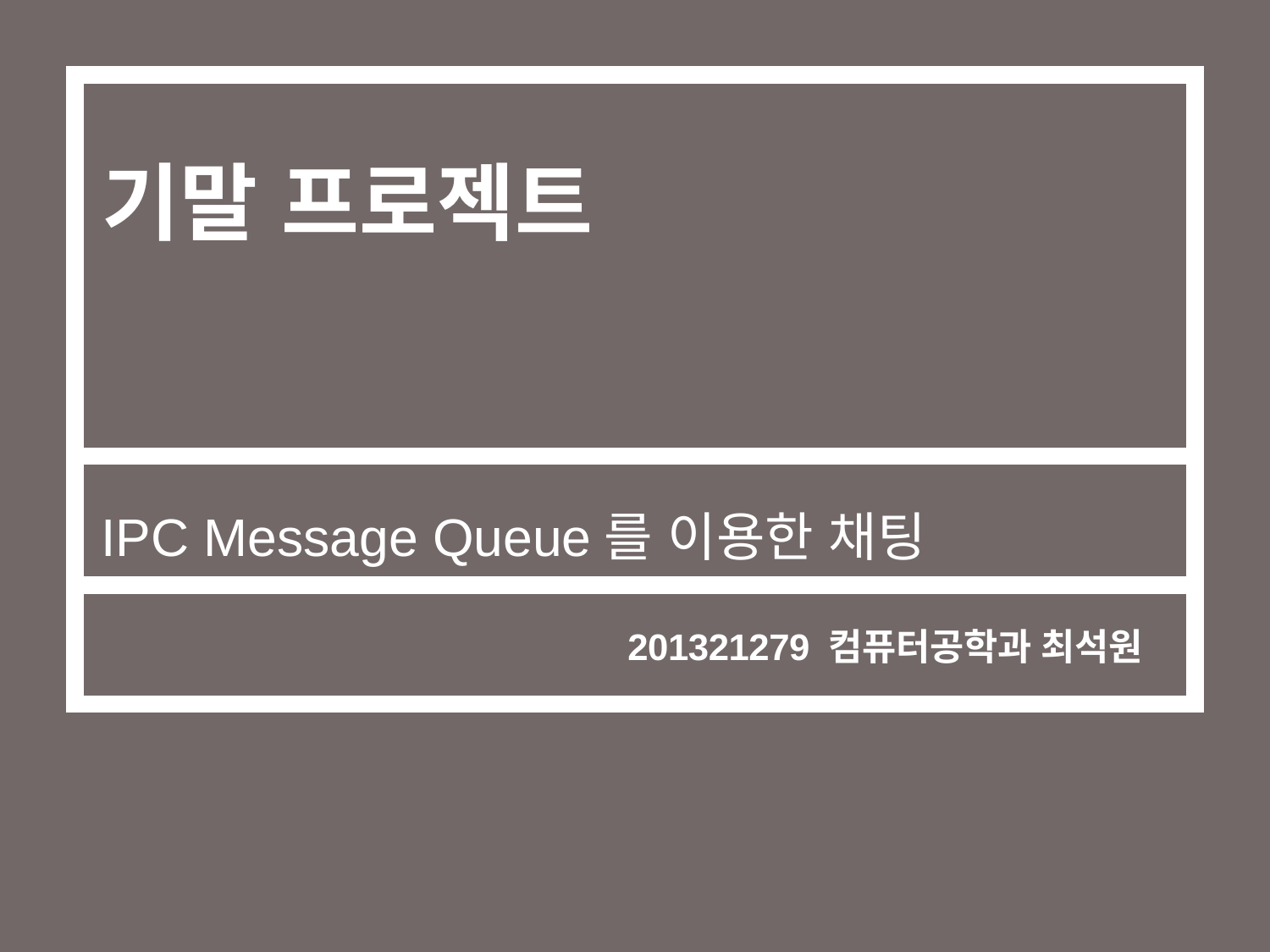

# 기말 프로젝트

IPC Message Queue를 이용한 채팅

201321279 컴퓨터공학과 최석원